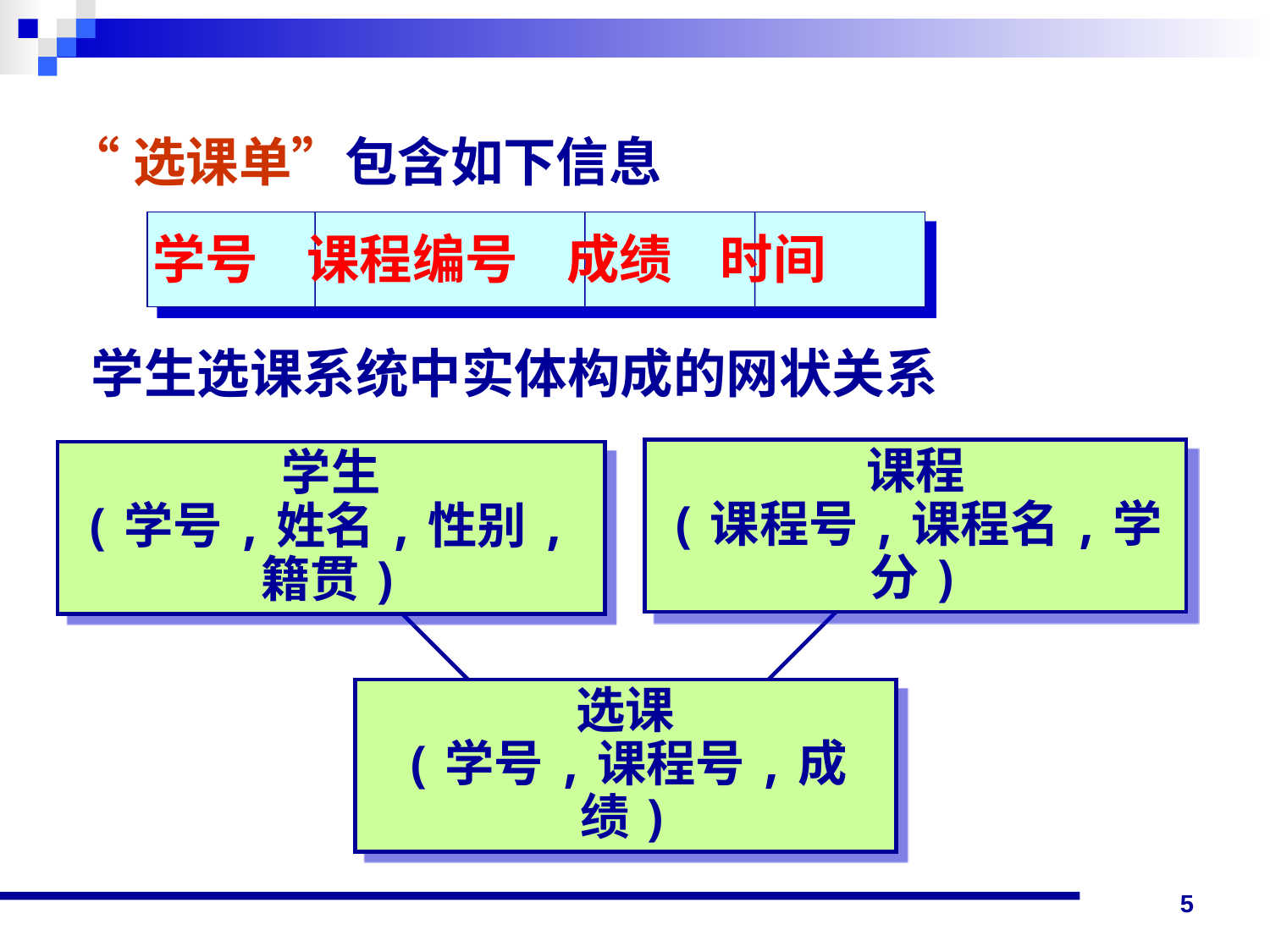

# “选课单”包含如下信息 学号    课程编号    成绩    时间 学生选课系统中实体构成的网状关系

课程
(课程号,课程名,学分)
学生
(学号,姓名,性别,籍贯)

选课
(学号,课程号,成绩)
5